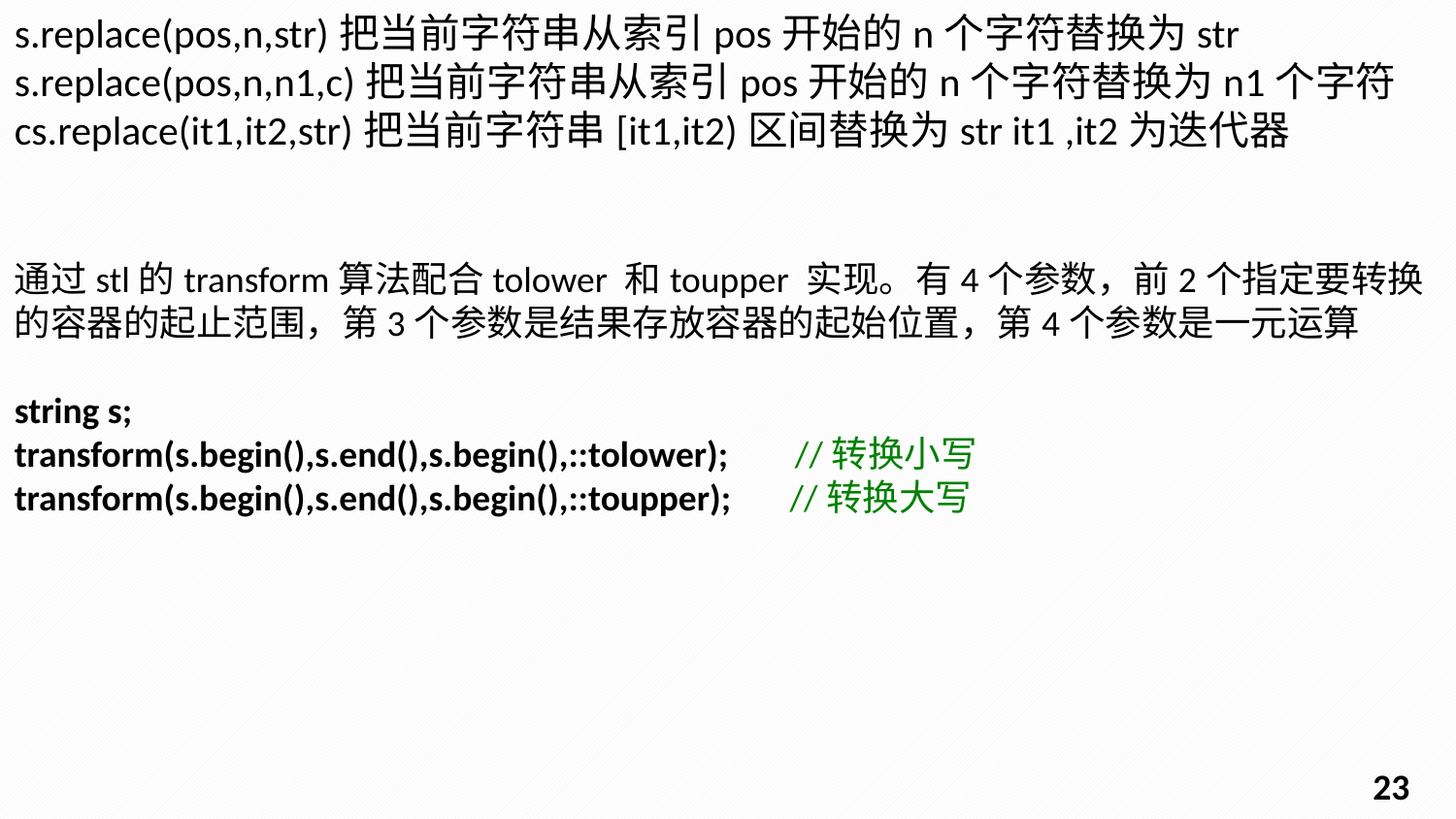

s.replace(pos,n,str)把当前字符串从索引pos开始的n个字符替换为str
s.replace(pos,n,n1,c)把当前字符串从索引pos开始的n个字符替换为n1个字符cs.replace(it1,it2,str)把当前字符串[it1,it2)区间替换为str it1 ,it2为迭代器
通过stl的transform算法配合tolower 和toupper 实现。有4个参数，前2个指定要转换的容器的起止范围，第3个参数是结果存放容器的起始位置，第4个参数是一元运算

string s;
transform(s.begin(),s.end(),s.begin(),::tolower);        //转换小写transform(s.begin(),s.end(),s.begin(),::toupper);       //转换大写
23